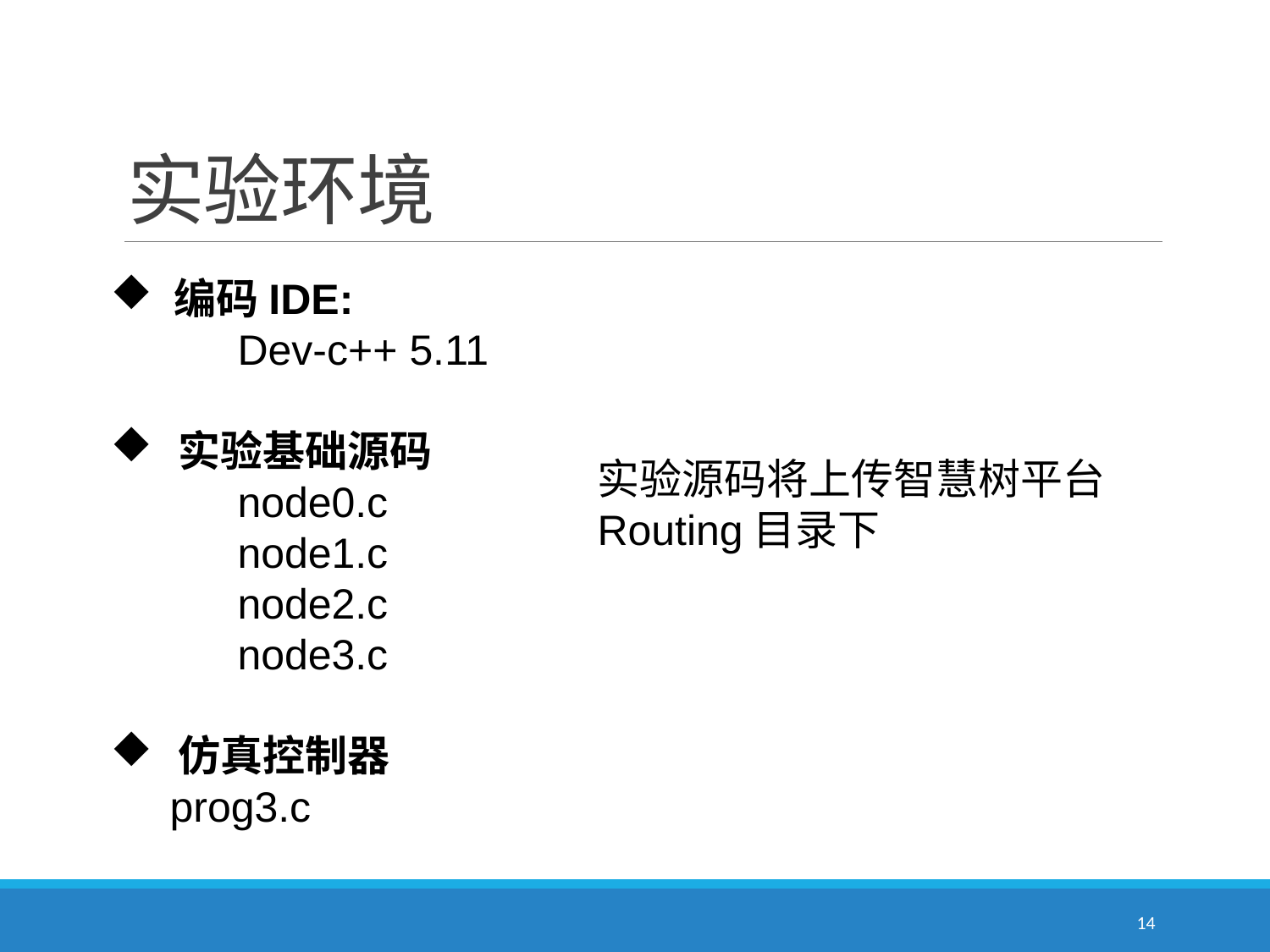

# 实验环境
编码IDE:
	Dev-c++ 5.11

 实验基础源码
	node0.c
	node1.c
	node2.c
	node3.c

 仿真控制器
     prog3.c

实验源码将上传智慧树平台
Routing目录下
14